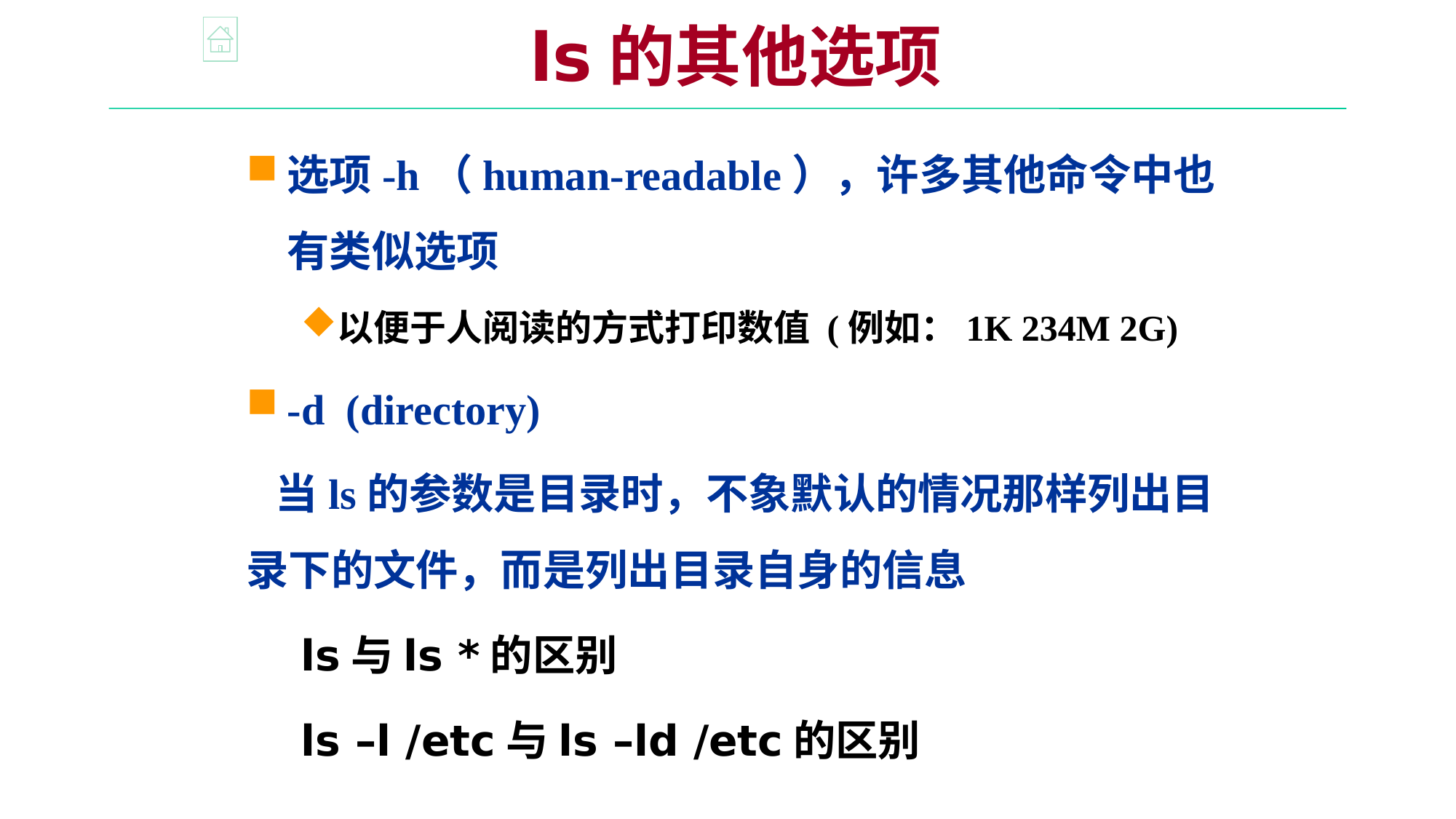

ls的其他选项

选项-h（human-readable），许多其他命令中也有类似选项
以便于人阅读的方式打印数值 (例如：1K 234M 2G)
-d  (directory)
  当ls的参数是目录时，不象默认的情况那样列出目录下的文件，而是列出目录自身的信息
ls与ls *的区别
ls –l /etc与ls –ld /etc的区别